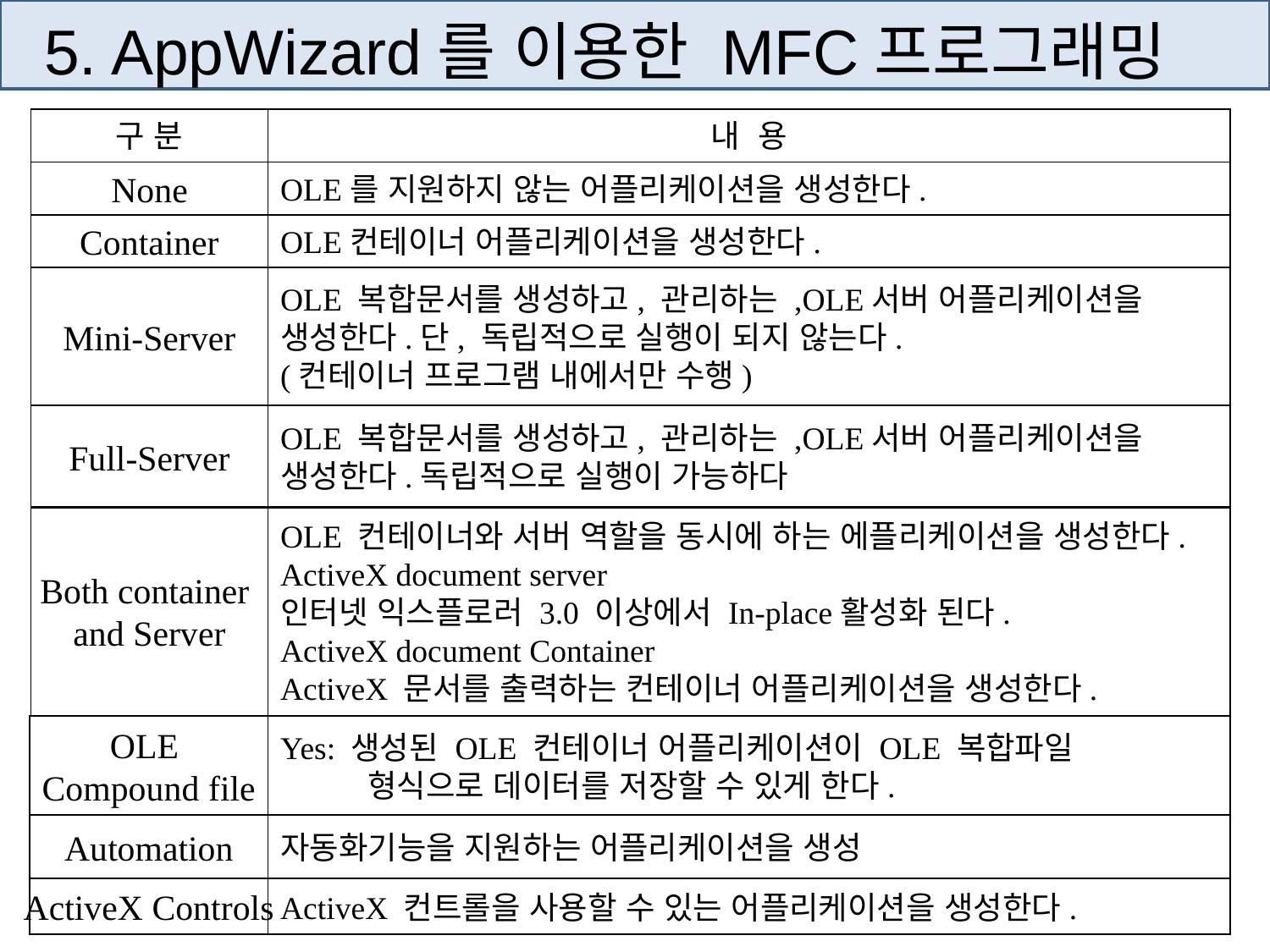

# 5. AppWizard를 이용한 MFC프로그래밍
구 분
내  용
None
OLE를 지원하지 않는 어플리케이션을 생성한다.
Container
OLE컨테이너 어플리케이션을 생성한다.
Mini-Server
OLE 복합문서를 생성하고, 관리하는 ,OLE서버 어플리케이션을
생성한다.단, 독립적으로 실행이 되지 않는다.
(컨테이너 프로그램 내에서만 수행)
Full-Server
OLE 복합문서를 생성하고, 관리하는 ,OLE서버 어플리케이션을
생성한다.독립적으로 실행이 가능하다
Both container
and Server
OLE 컨테이너와 서버 역할을 동시에 하는 에플리케이션을 생성한다.
ActiveX document server
인터넷 익스플로러 3.0 이상에서 In-place활성화 된다.
ActiveX document Container
ActiveX 문서를 출력하는 컨테이너 어플리케이션을 생성한다.
OLE
Compound file
Yes: 생성된 OLE 컨테이너 어플리케이션이 OLE 복합파일
         형식으로 데이터를 저장할 수 있게 한다.
Automation
자동화기능을 지원하는 어플리케이션을 생성
ActiveX Controls
ActiveX 컨트롤을 사용할 수 있는 어플리케이션을 생성한다.